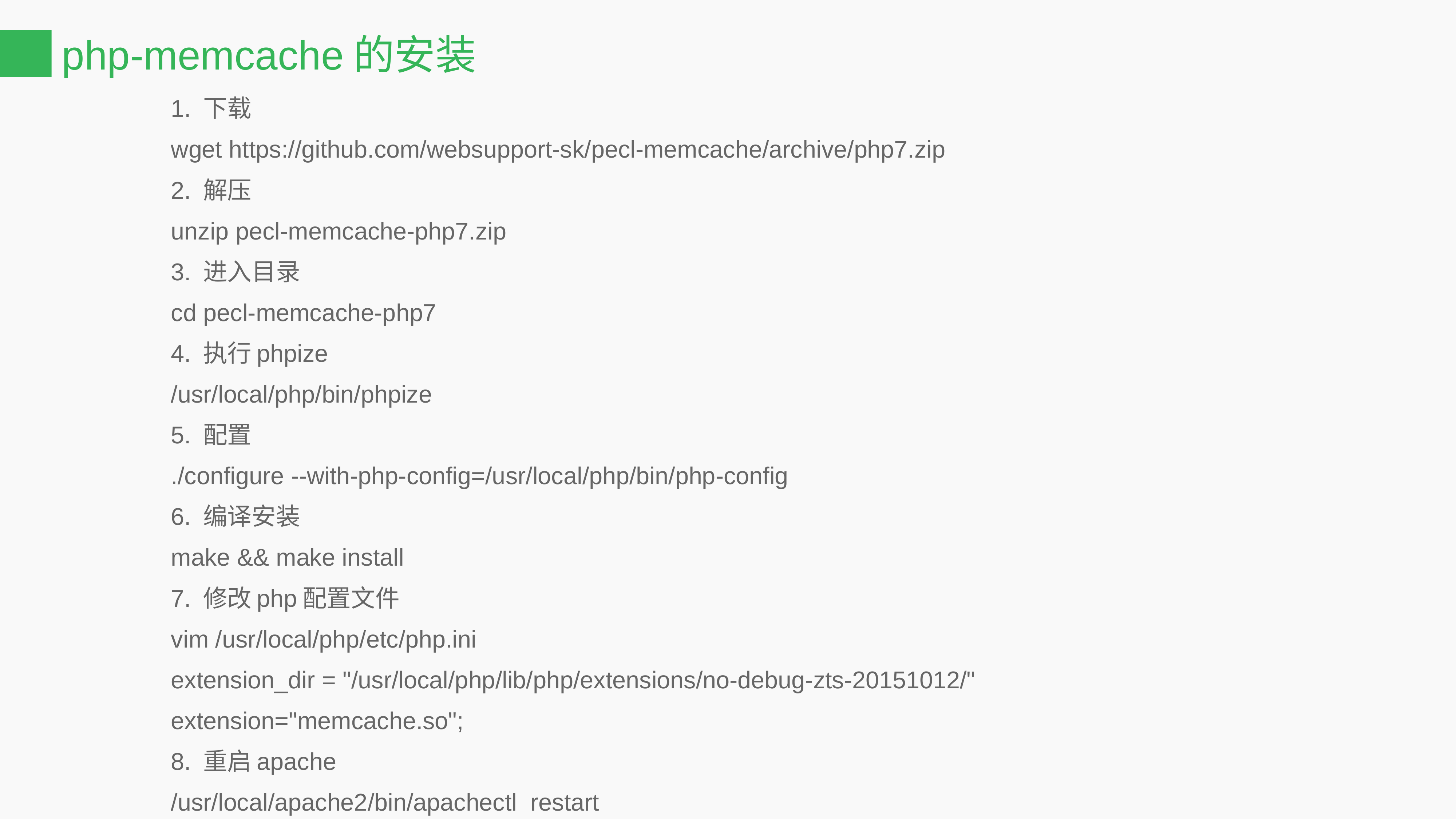

# php-memcache的安装
1. 下载
wget https://github.com/websupport-sk/pecl-memcache/archive/php7.zip
2. 解压
unzip pecl-memcache-php7.zip
3. 进入目录
cd pecl-memcache-php7
4. 执行phpize
/usr/local/php/bin/phpize
5. 配置
./configure --with-php-config=/usr/local/php/bin/php-config
6. 编译安装
make && make install
7. 修改php配置文件
vim /usr/local/php/etc/php.ini
extension_dir = "/usr/local/php/lib/php/extensions/no-debug-zts-20151012/"
extension="memcache.so";
8. 重启apache
/usr/local/apache2/bin/apachectl  restart